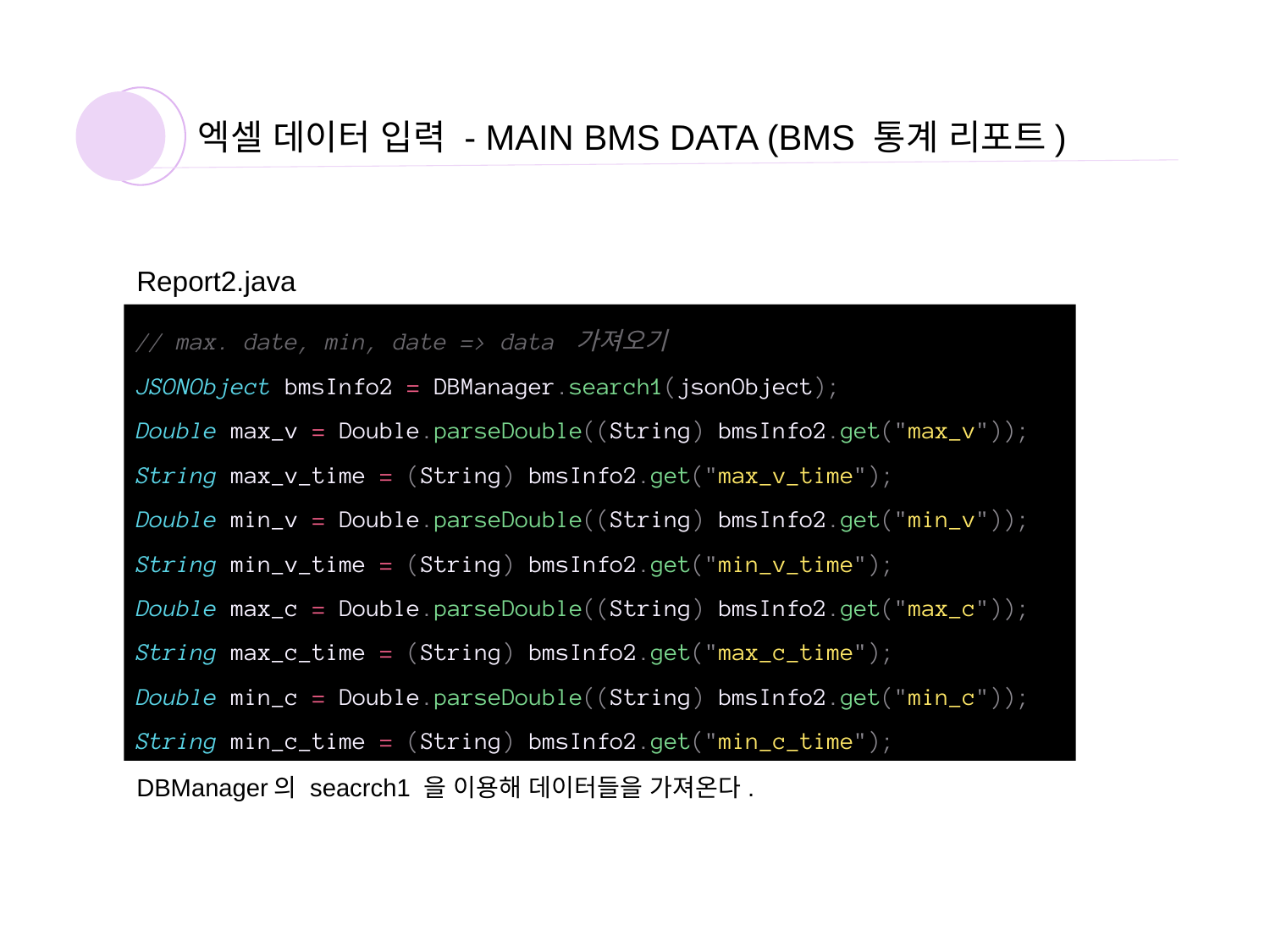

엑셀 데이터 입력 - MAIN BMS DATA (BMS 통계 리포트)
Report2.java
// max. date, min, date => data 가져오기
JSONObject bmsInfo2 = DBManager.search1(jsonObject);
Double max_v = Double.parseDouble((String) bmsInfo2.get("max_v"));
String max_v_time = (String) bmsInfo2.get("max_v_time");
Double min_v = Double.parseDouble((String) bmsInfo2.get("min_v"));
String min_v_time = (String) bmsInfo2.get("min_v_time");
Double max_c = Double.parseDouble((String) bmsInfo2.get("max_c"));
String max_c_time = (String) bmsInfo2.get("max_c_time");
Double min_c = Double.parseDouble((String) bmsInfo2.get("min_c"));
String min_c_time = (String) bmsInfo2.get("min_c_time");
DBManager의 seacrch1 을 이용해 데이터들을 가져온다.